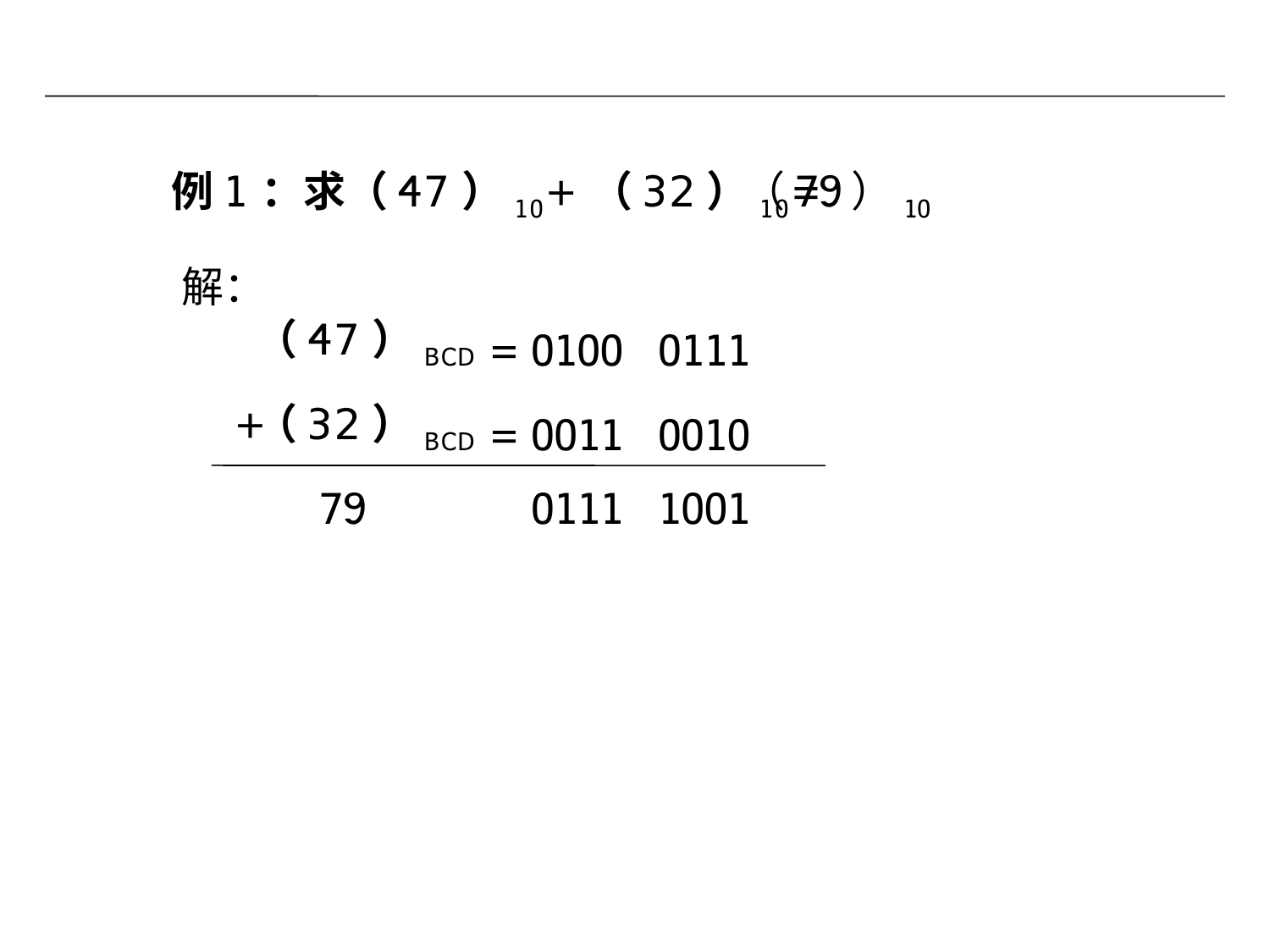

例1：求（47）10+（32）10=
（79）10
解：
（47）BCD
=
0100
0111
+
（32）BCD
=
0011
0010

79
0111
1001